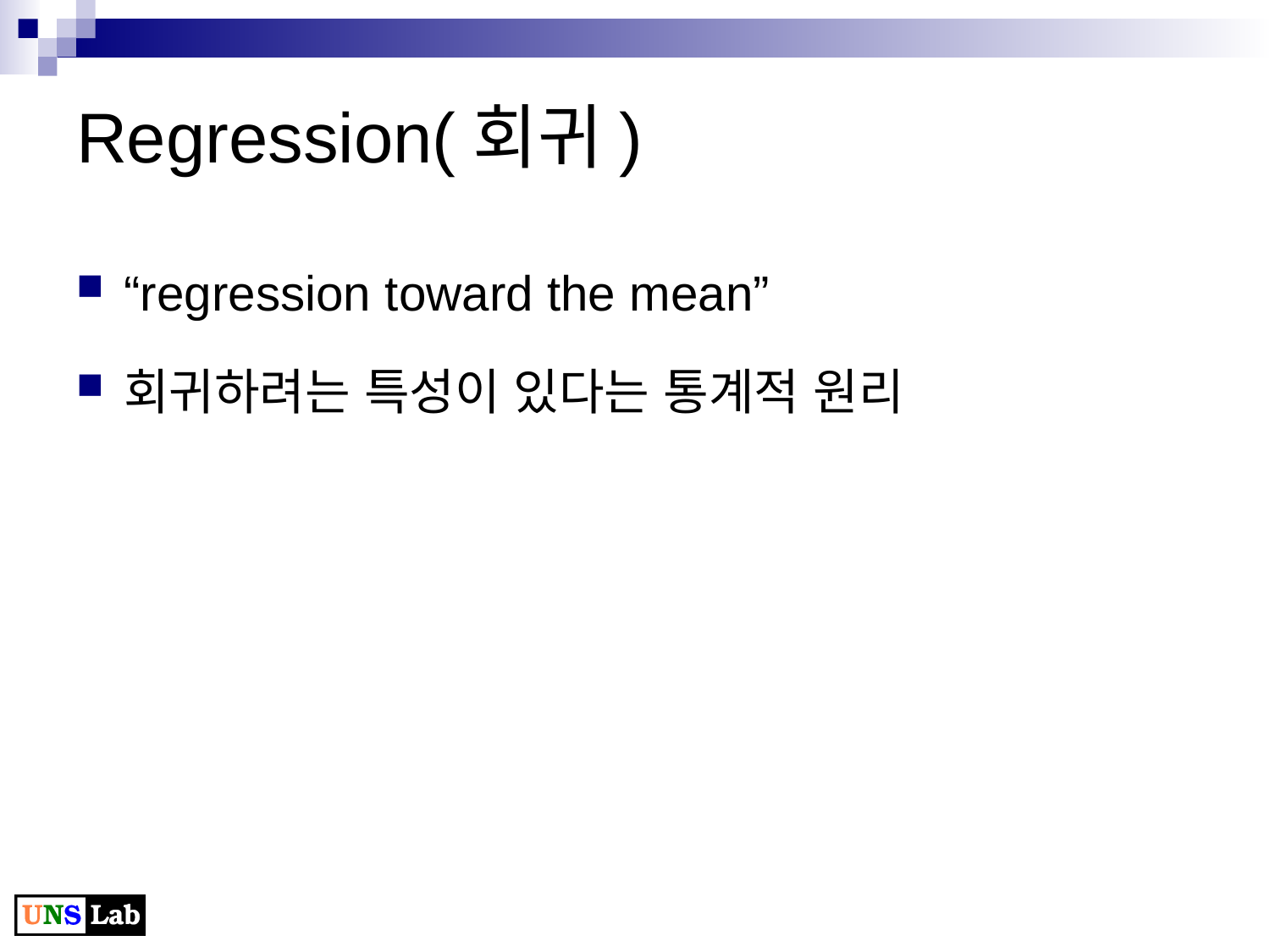

# Regression(회귀)
“regression toward the mean”
회귀하려는 특성이 있다는 통계적 원리